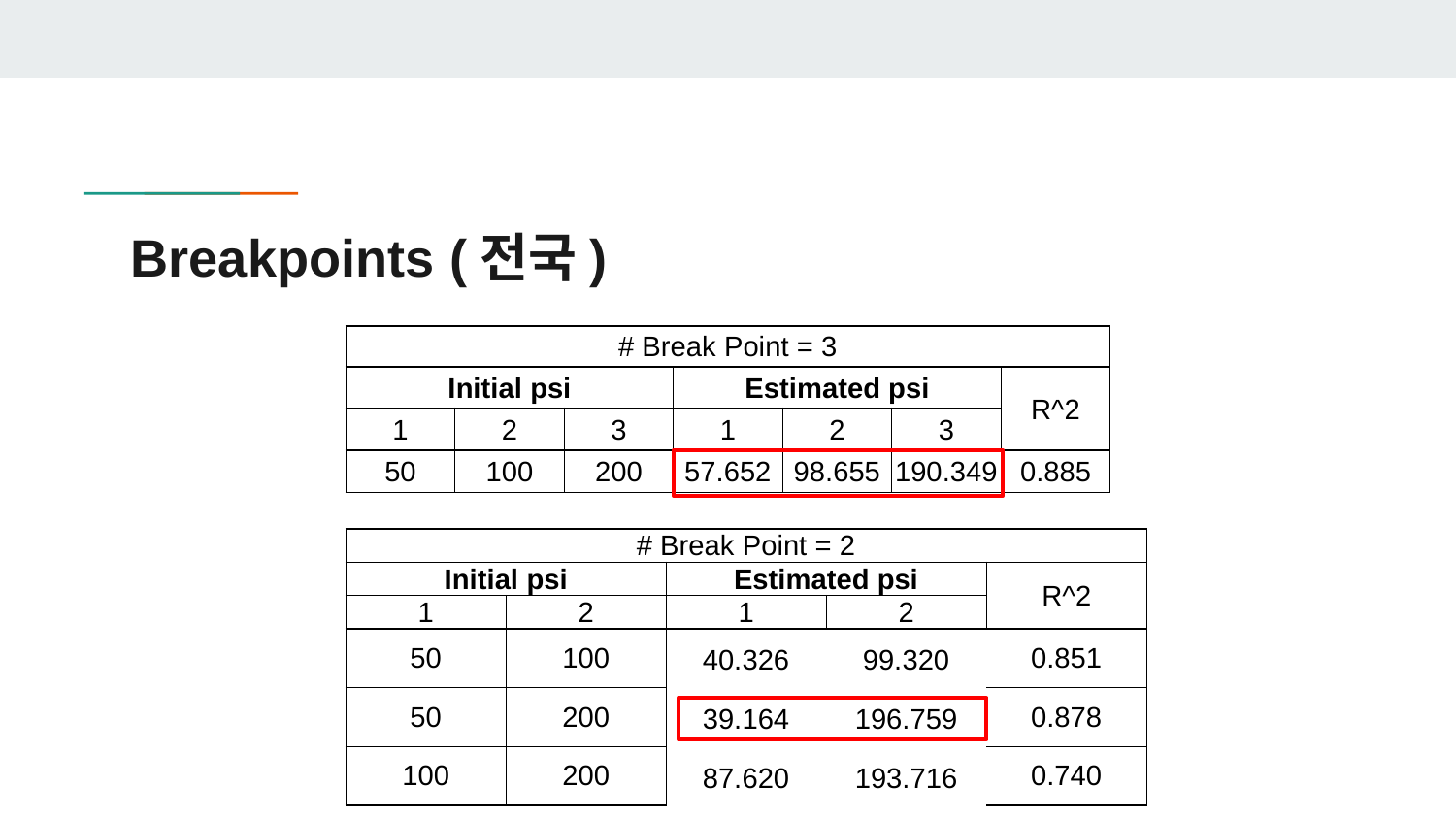

# Breakpoints (전국)
| # Break Point = 3 |  |  |  |  |  |  |
| --- | --- | --- | --- | --- | --- | --- |
| Initial psi |  |  | Estimated psi |  |  | R^2 |
| 1 | 2 | 3 | 1 | 2 | 3 |  |
| 50 | 100 | 200 | 57.652 | 98.655 | 190.349 | 0.885 |

| # Break Point = 2 |  |  |  |  |
| --- | --- | --- | --- | --- |
| Initial psi |  | Estimated psi |  | R^2 |
| 1 | 2 | 1 | 2 |  |
| 50 | 100 | 40.326 | 99.320 | 0.851 |
| 50 | 200 | 39.164 | 196.759 | 0.878 |
| 100 | 200 | 87.620 | 193.716 | 0.740 |